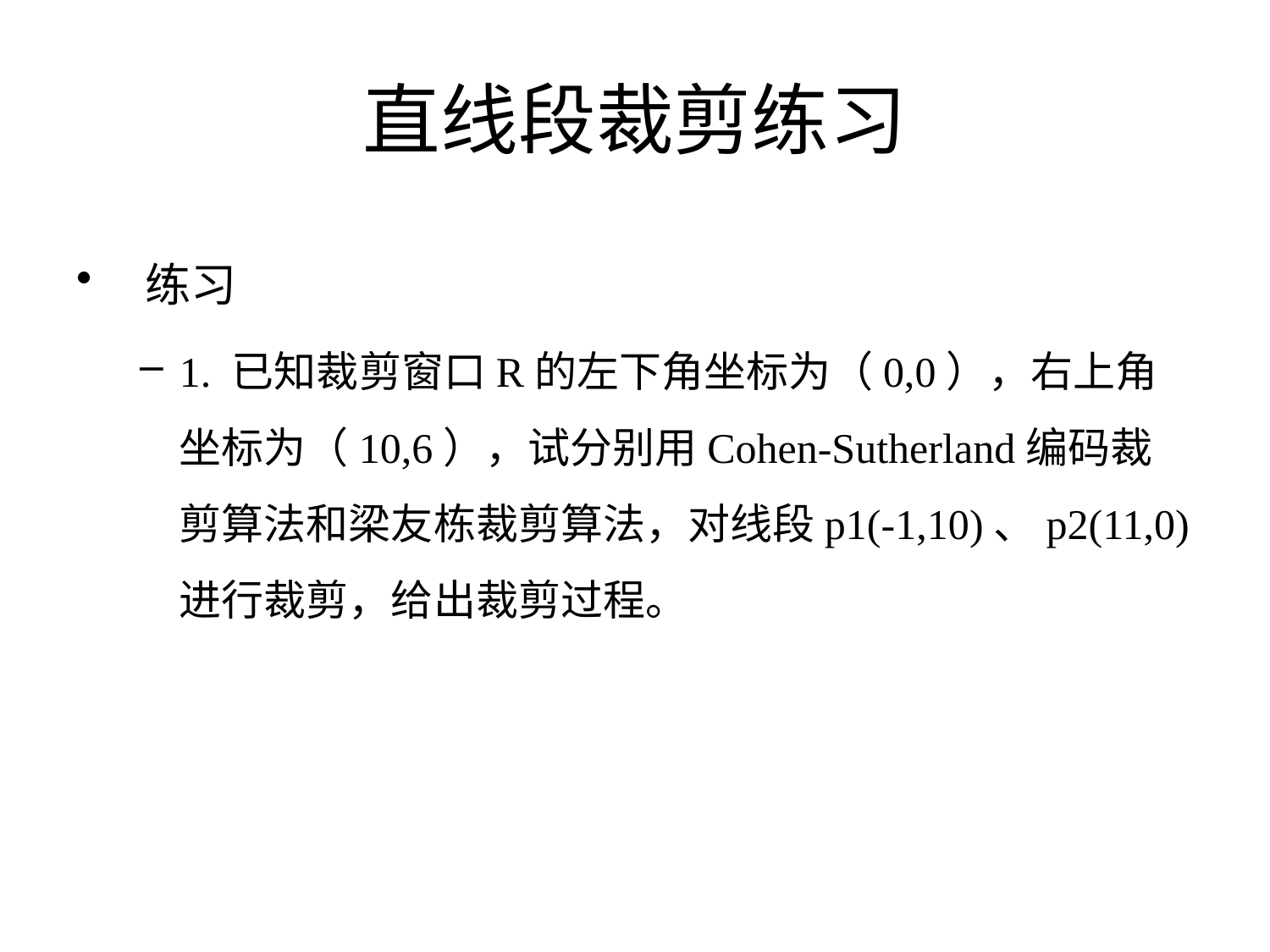

# 直线段裁剪练习
 练习
1. 已知裁剪窗口R的左下角坐标为（0,0），右上角坐标为（10,6），试分别用Cohen-Sutherland编码裁剪算法和梁友栋裁剪算法，对线段p1(-1,10)、p2(11,0)进行裁剪，给出裁剪过程。